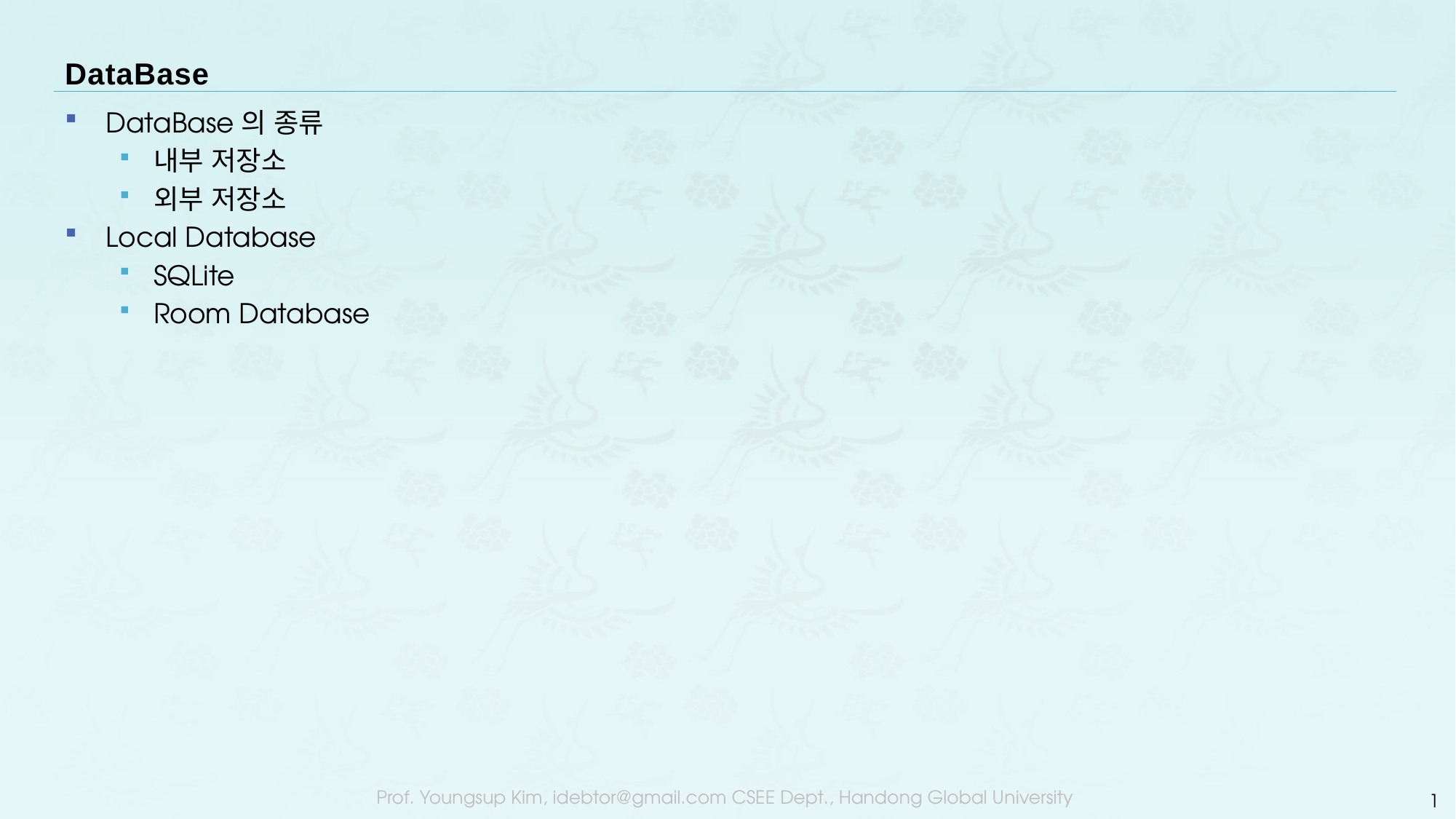

# DataBase
DataBase의 종류
내부 저장소
외부 저장소
Local Database
SQLite
Room Database

1